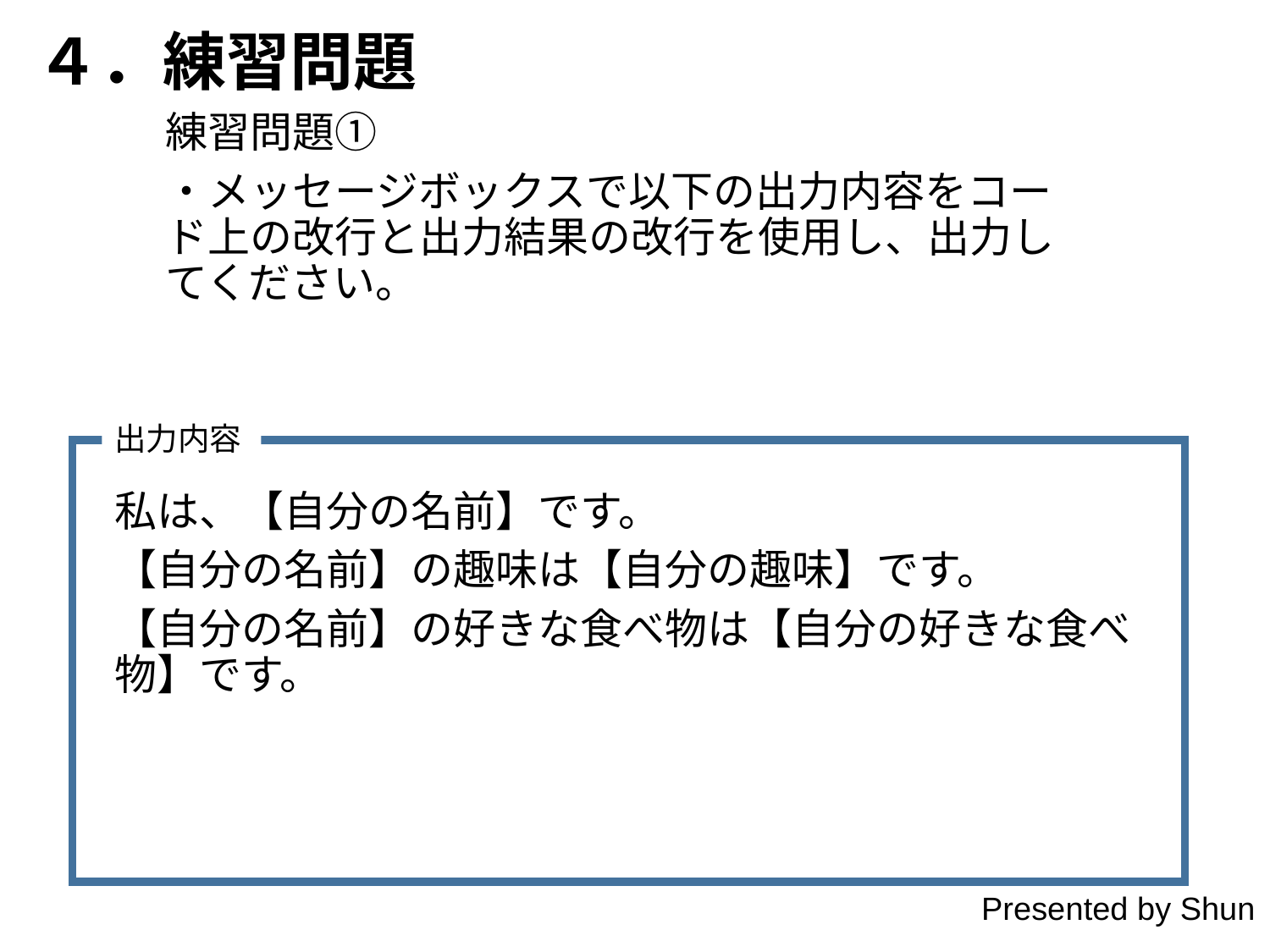

４．練習問題
練習問題①
・メッセージボックスで以下の出力内容をコード上の改行と出力結果の改行を使用し、出力してください。
出力内容

私は、【自分の名前】です。
【自分の名前】の趣味は【自分の趣味】です。
【自分の名前】の好きな食べ物は【自分の好きな食べ物】です。

Presented by Shun